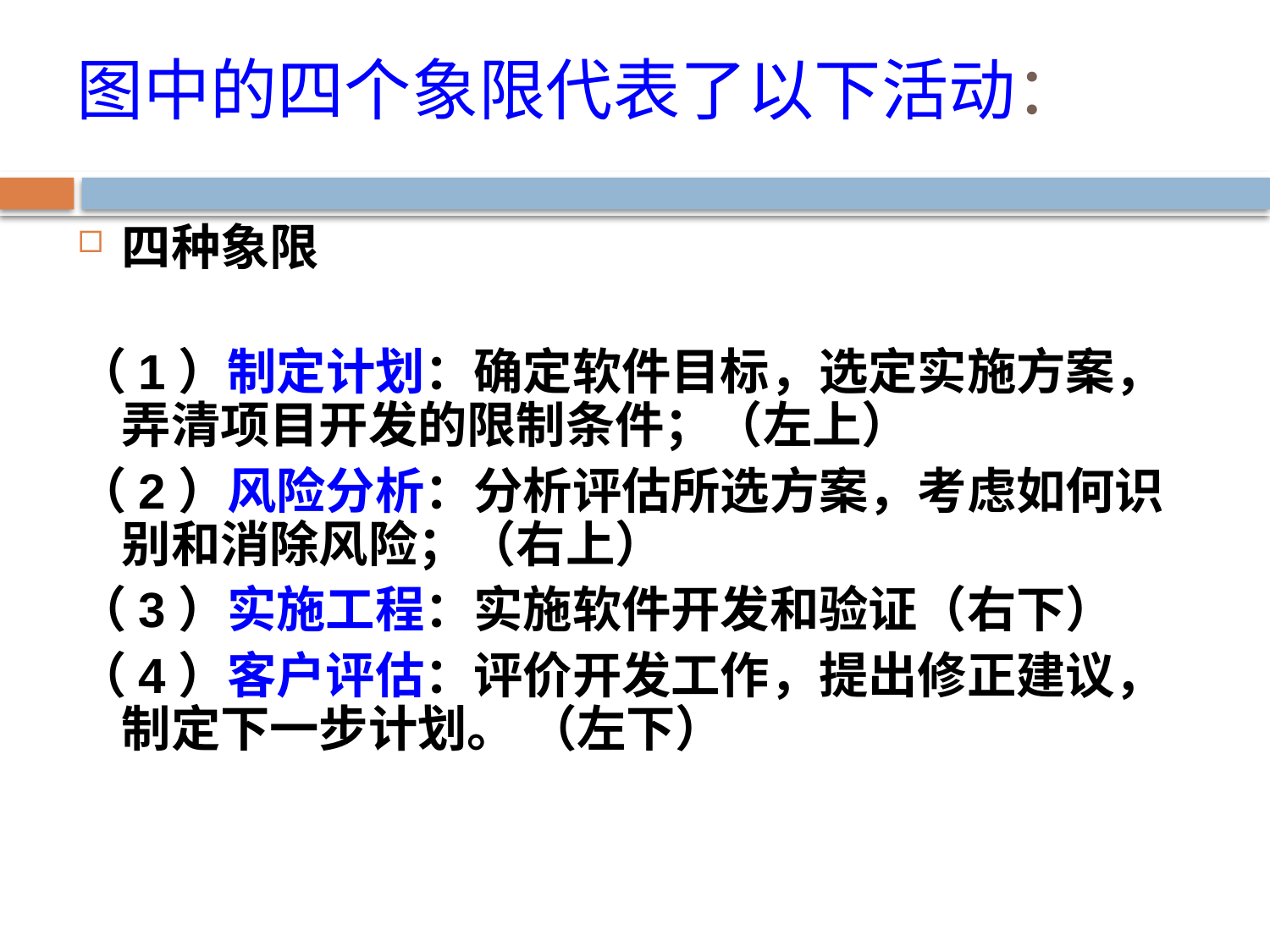

# 图中的四个象限代表了以下活动：
四种象限
（1）制定计划：确定软件目标，选定实施方案，弄清项目开发的限制条件；（左上）
（2）风险分析：分析评估所选方案，考虑如何识别和消除风险；（右上）
（3）实施工程：实施软件开发和验证（右下）
（4）客户评估：评价开发工作，提出修正建议，制定下一步计划。 （左下）